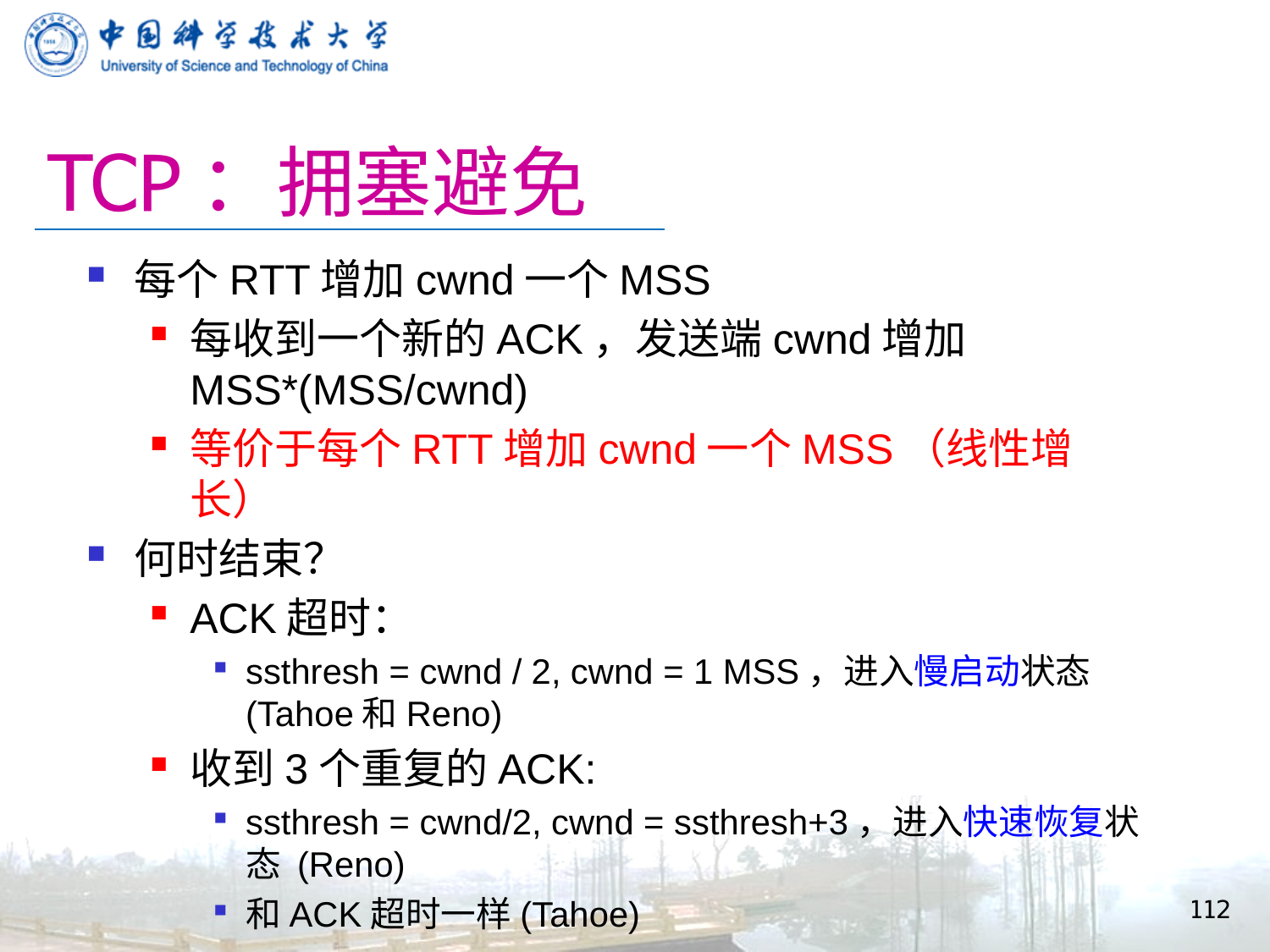

# TCP：拥塞避免
每个RTT增加cwnd一个MSS
每收到一个新的ACK，发送端cwnd增加MSS*(MSS/cwnd)
等价于每个RTT增加cwnd一个MSS（线性增长）
何时结束？
ACK超时：
ssthresh = cwnd / 2, cwnd = 1 MSS，进入慢启动状态 (Tahoe和Reno)
收到3个重复的ACK:
ssthresh = cwnd/2, cwnd = ssthresh+3，进入快速恢复状态 (Reno)
和ACK超时一样(Tahoe)
112